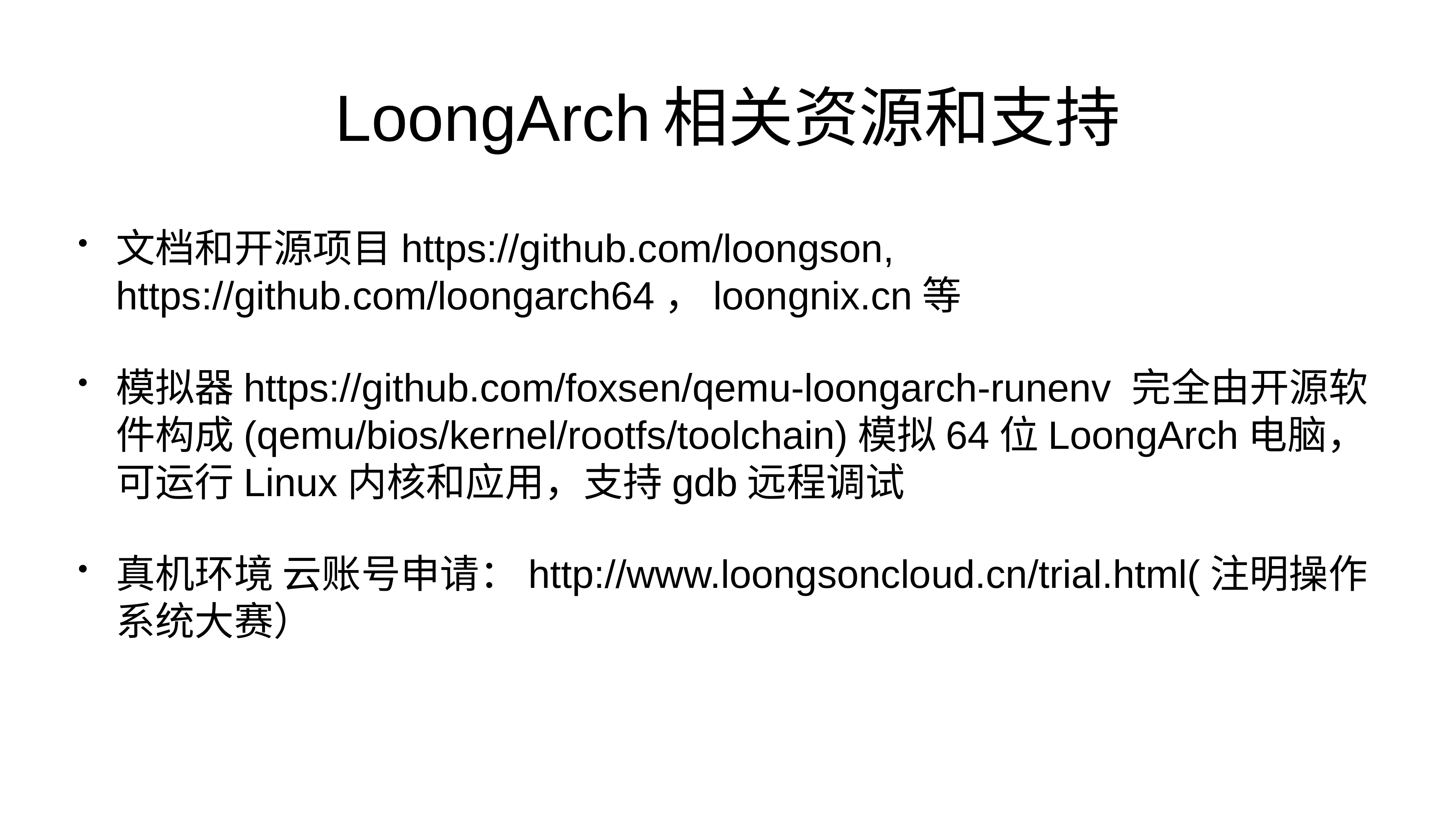

# LoongArch相关资源和支持
文档和开源项目https://github.com/loongson, https://github.com/loongarch64，loongnix.cn等
模拟器https://github.com/foxsen/qemu-loongarch-runenv 完全由开源软件构成(qemu/bios/kernel/rootfs/toolchain)模拟64位LoongArch电脑，可运行Linux内核和应用，支持gdb远程调试
真机环境 云账号申请：http://www.loongsoncloud.cn/trial.html(注明操作系统大赛）